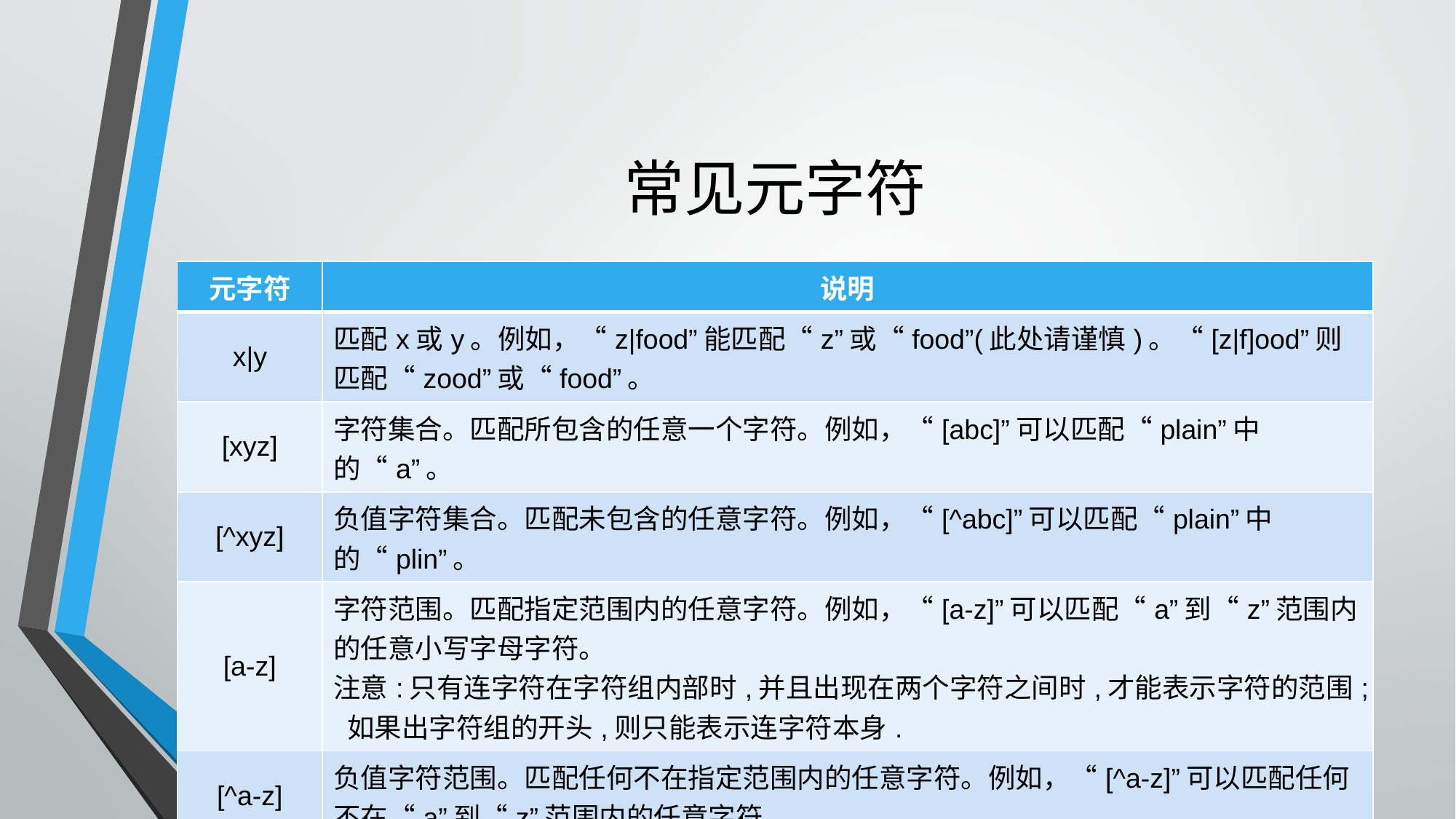

# 常见元字符
| 元字符 | 说明 |
| --- | --- |
| x|y | 匹配x或y。例如，“z|food”能匹配“z”或“food”(此处请谨慎)。“[z|f]ood”则匹配“zood”或“food”。 |
| [xyz] | 字符集合。匹配所包含的任意一个字符。例如，“[abc]”可以匹配“plain”中的“a”。 |
| [^xyz] | 负值字符集合。匹配未包含的任意字符。例如，“[^abc]”可以匹配“plain”中的“plin”。 |
| [a-z] | 字符范围。匹配指定范围内的任意字符。例如，“[a-z]”可以匹配“a”到“z”范围内的任意小写字母字符。 注意:只有连字符在字符组内部时,并且出现在两个字符之间时,才能表示字符的范围; 如果出字符组的开头,则只能表示连字符本身. |
| [^a-z] | 负值字符范围。匹配任何不在指定范围内的任意字符。例如，“[^a-z]”可以匹配任何不在“a”到“z”范围内的任意字符。 |